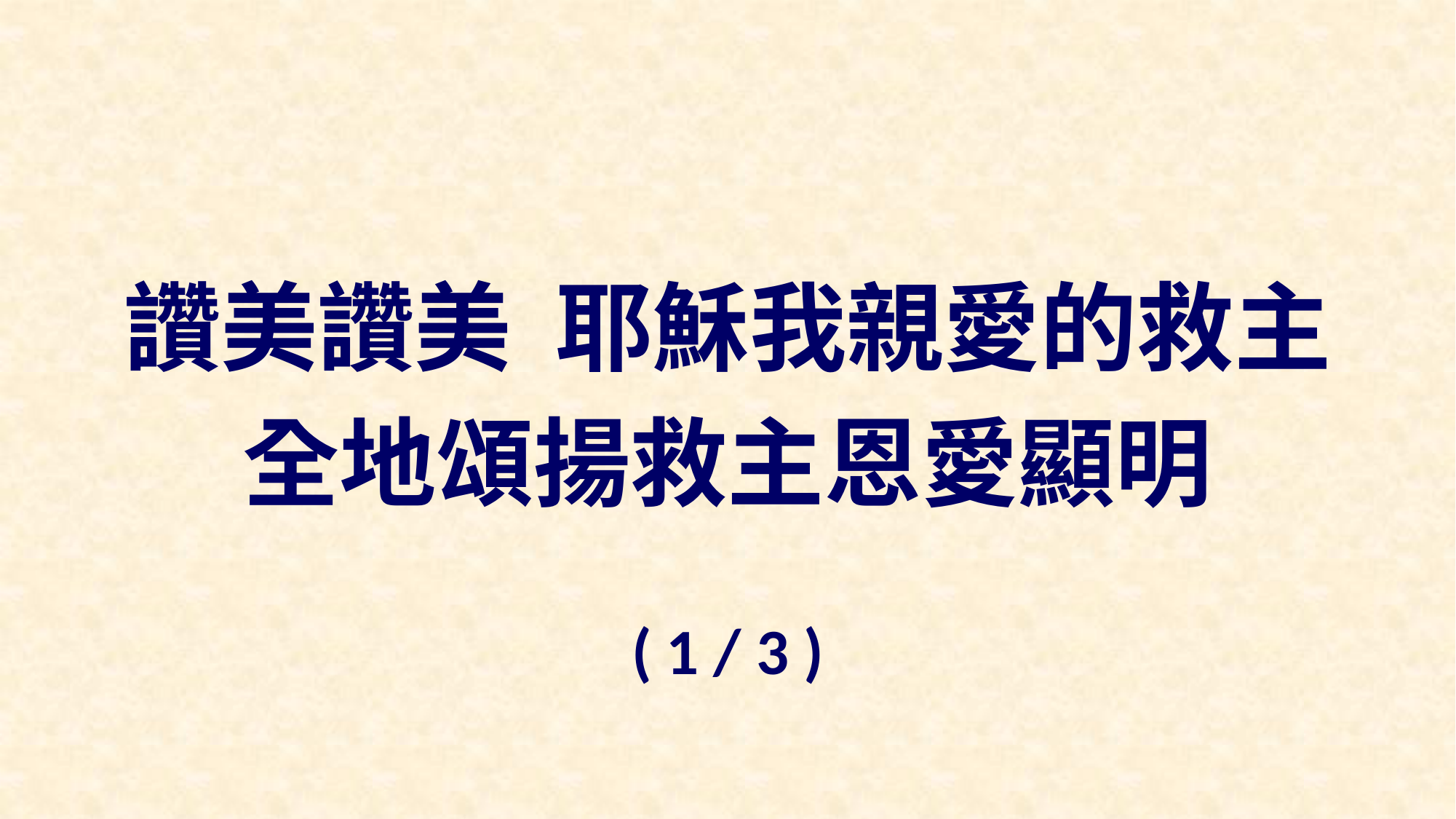

讚美讚美  耶穌我親愛的救主
全地頌揚救主恩愛顯明
( 1 / 3 )